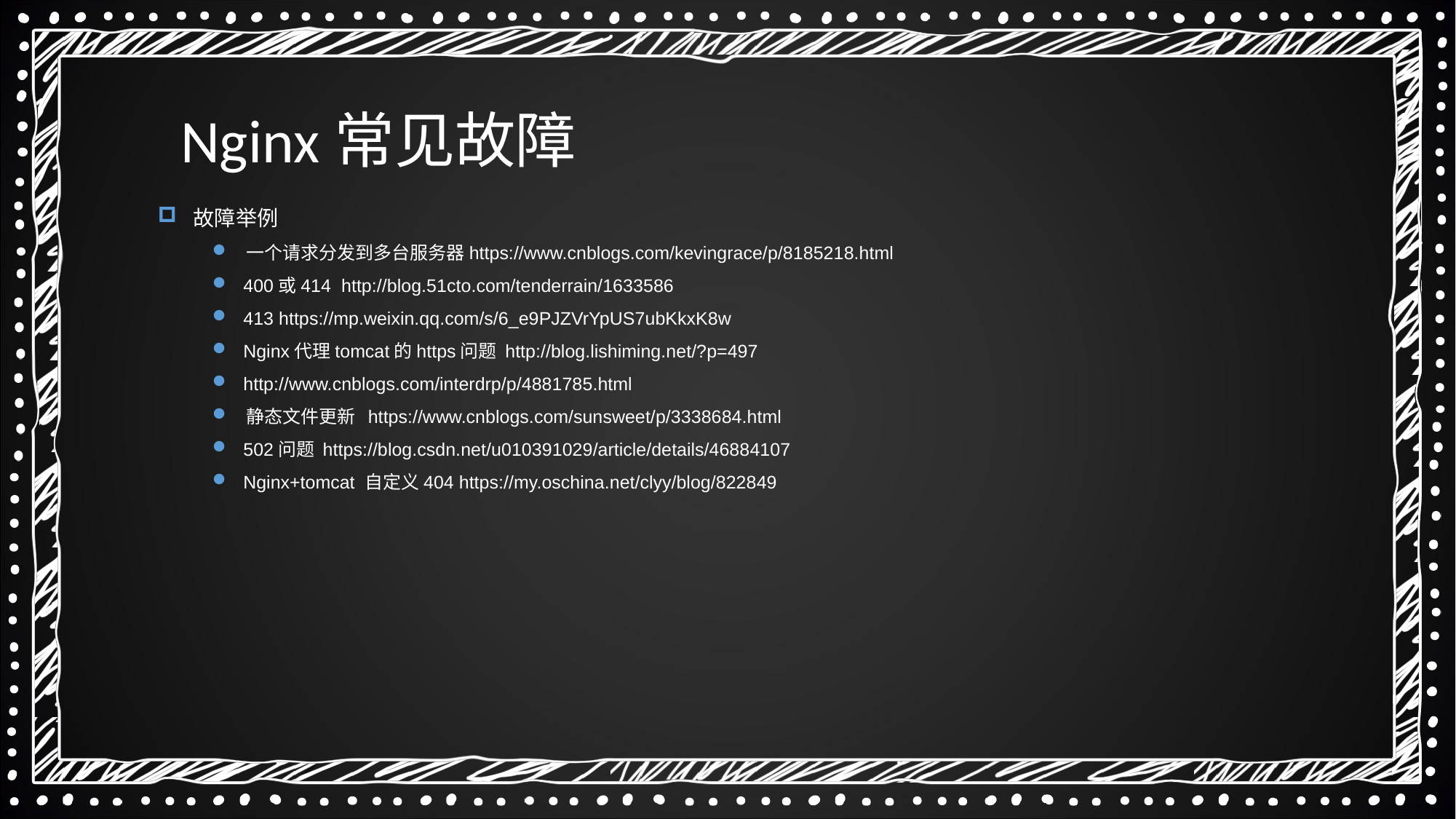

Nginx常见故障
 故障举例
 一个请求分发到多台服务器https://www.cnblogs.com/kevingrace/p/8185218.html
 400或414  http://blog.51cto.com/tenderrain/1633586
 413 https://mp.weixin.qq.com/s/6_e9PJZVrYpUS7ubKkxK8w
 Nginx代理tomcat的https问题 http://blog.lishiming.net/?p=497
 http://www.cnblogs.com/interdrp/p/4881785.html
 静态文件更新  https://www.cnblogs.com/sunsweet/p/3338684.html
 502问题 https://blog.csdn.net/u010391029/article/details/46884107
 Nginx+tomcat 自定义404 https://my.oschina.net/clyy/blog/822849